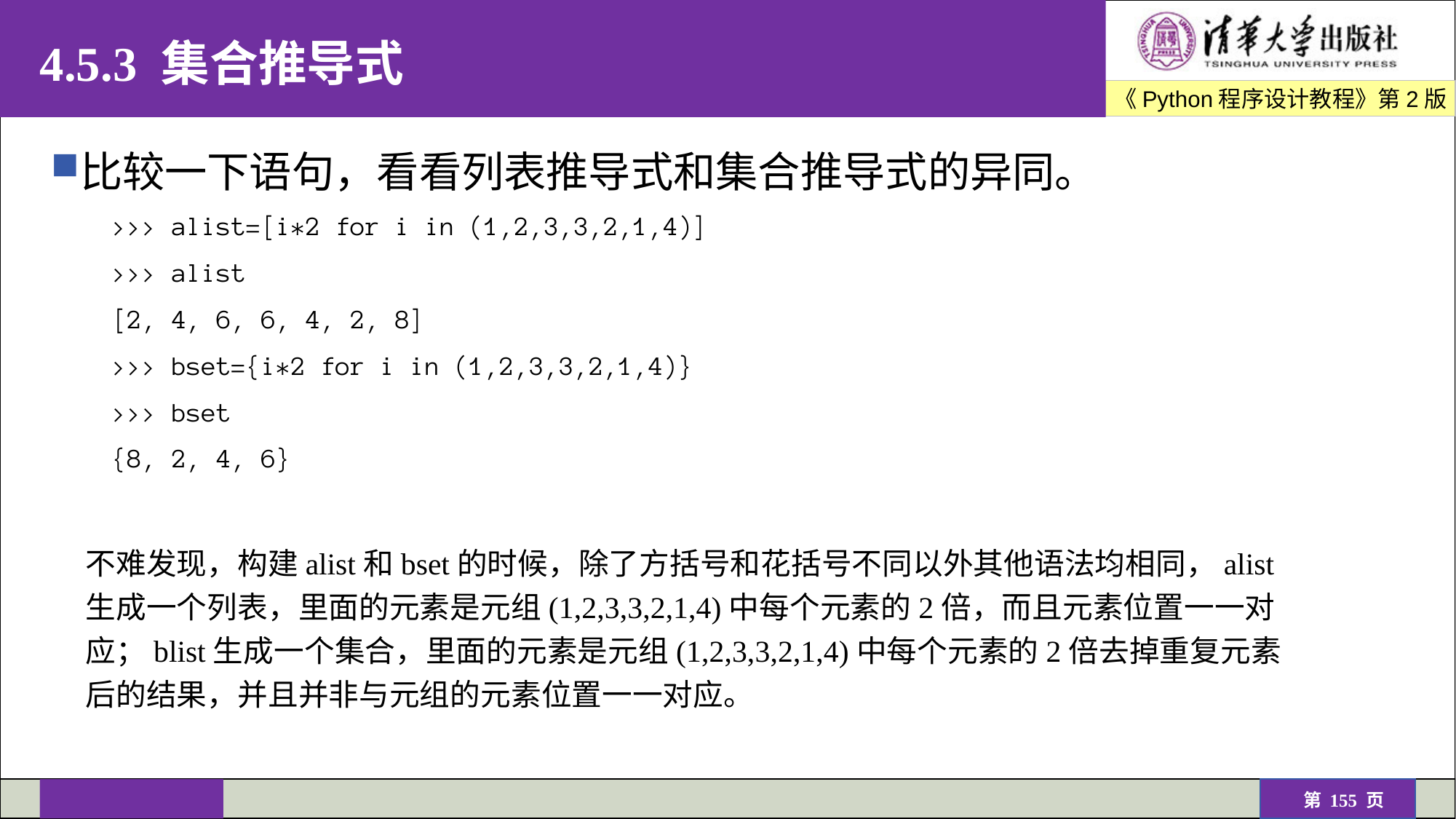

# 4.5.3 集合推导式
比较一下语句，看看列表推导式和集合推导式的异同。
>>> alist=[i*2 for i in (1,2,3,3,2,1,4)]
>>> alist
[2, 4, 6, 6, 4, 2, 8]
>>> bset={i*2 for i in (1,2,3,3,2,1,4)}
>>> bset
{8, 2, 4, 6}
不难发现，构建alist和bset的时候，除了方括号和花括号不同以外其他语法均相同，alist生成一个列表，里面的元素是元组(1,2,3,3,2,1,4)中每个元素的2倍，而且元素位置一一对应；blist生成一个集合，里面的元素是元组(1,2,3,3,2,1,4)中每个元素的2倍去掉重复元素后的结果，并且并非与元组的元素位置一一对应。